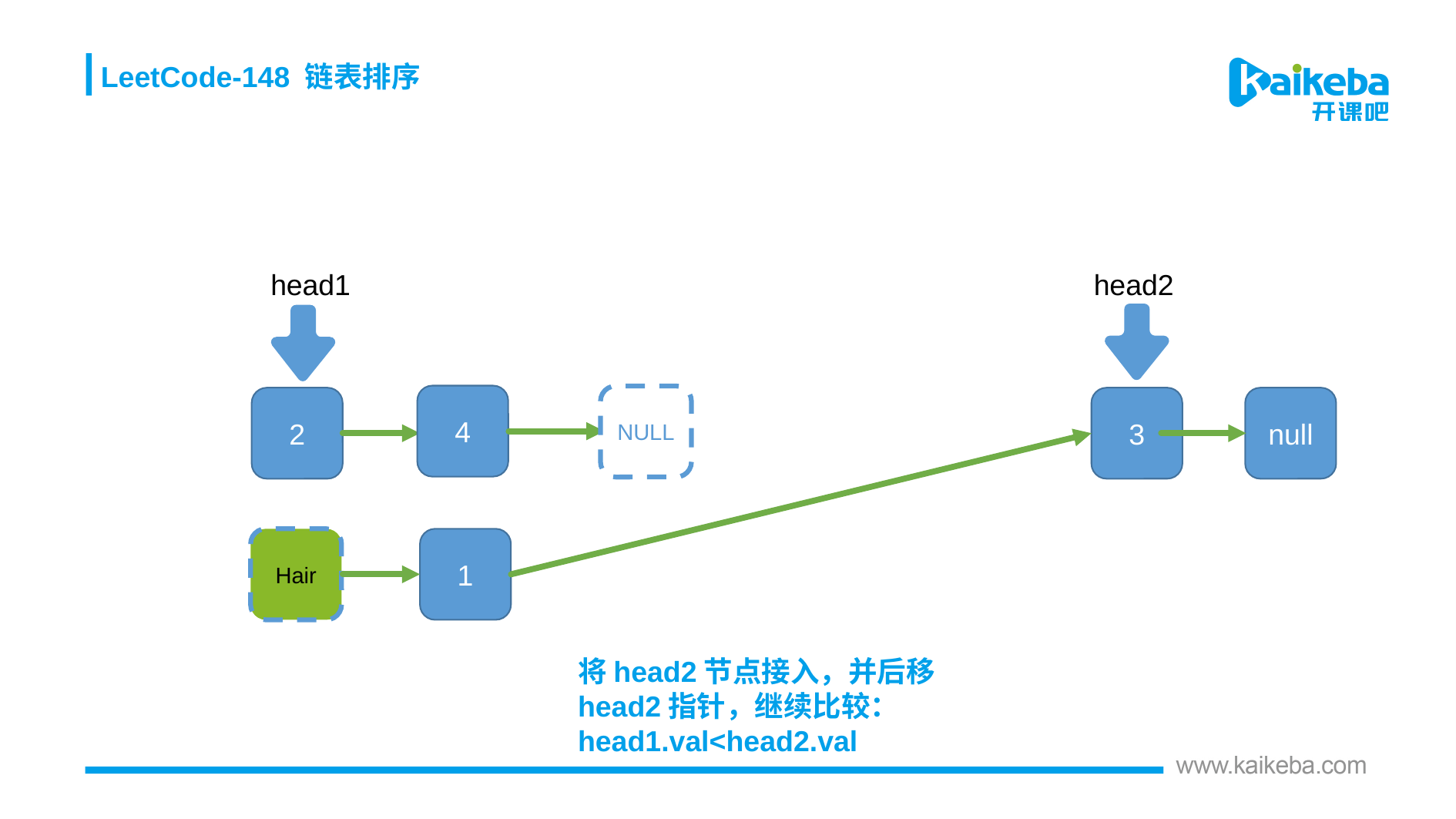

LeetCode-148 链表排序
head1

head2

4
NULL
2
3
null
Hair
1
将head2节点接入，并后移head2指针，继续比较：
head1.val<head2.val